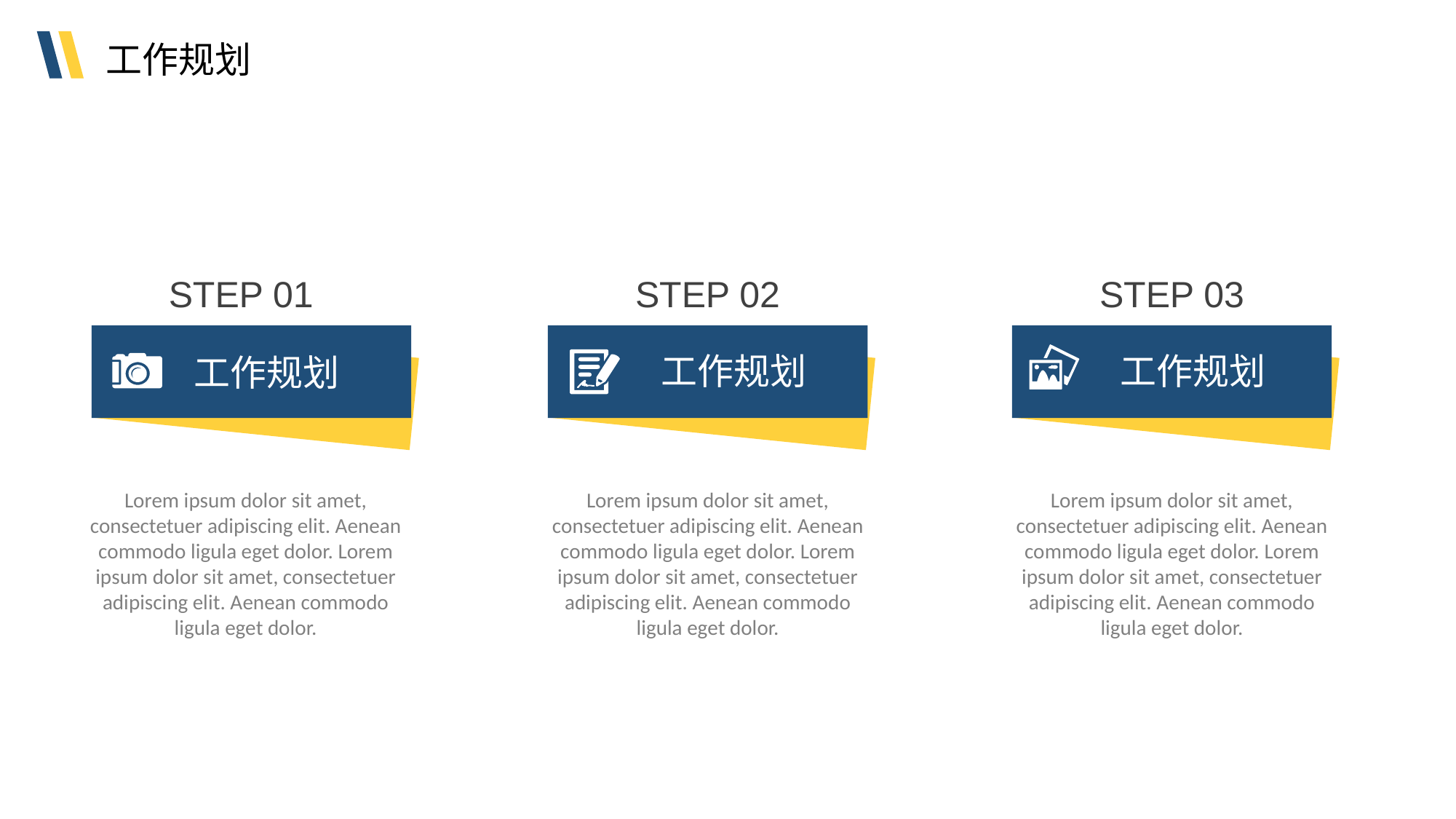

工作规划
STEP 03
STEP 01
STEP 02

工作规划
工作规划
工作规划

Lorem ipsum dolor sit amet, consectetuer adipiscing elit. Aenean commodo ligula eget dolor. Lorem ipsum dolor sit amet, consectetuer adipiscing elit. Aenean commodo ligula eget dolor.

Lorem ipsum dolor sit amet, consectetuer adipiscing elit. Aenean commodo ligula eget dolor. Lorem ipsum dolor sit amet, consectetuer adipiscing elit. Aenean commodo ligula eget dolor.

Lorem ipsum dolor sit amet, consectetuer adipiscing elit. Aenean commodo ligula eget dolor. Lorem ipsum dolor sit amet, consectetuer adipiscing elit. Aenean commodo ligula eget dolor.